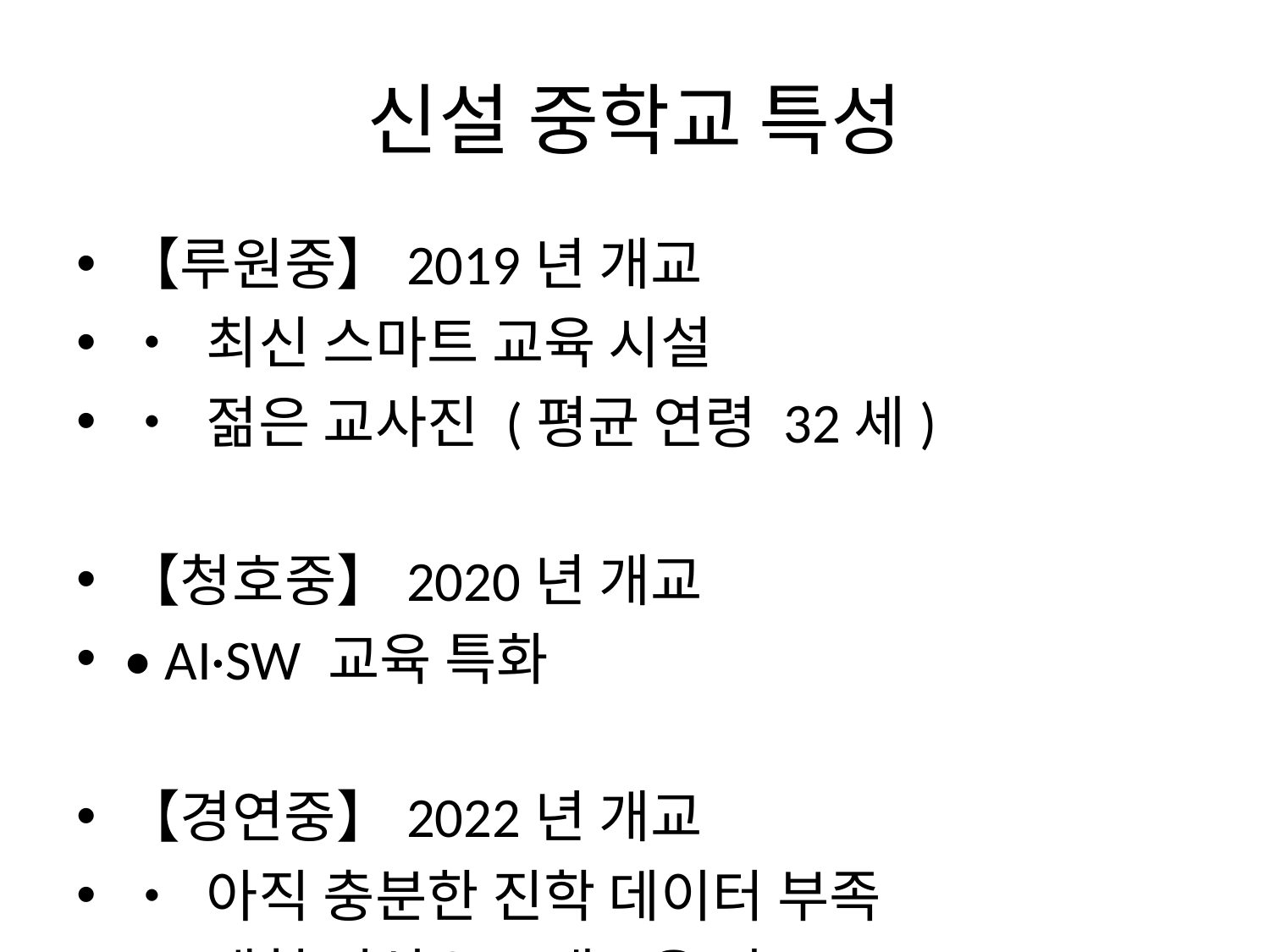

# 신설 중학교 특성
【루원중】2019년 개교
• 최신 스마트 교육 시설
• 젊은 교사진 (평균 연령 32세)

【청호중】2020년 개교
• AI·SW 교육 특화

【경연중】2022년 개교
• 아직 충분한 진학 데이터 부족
• 개척 정신으로 새로운 시도